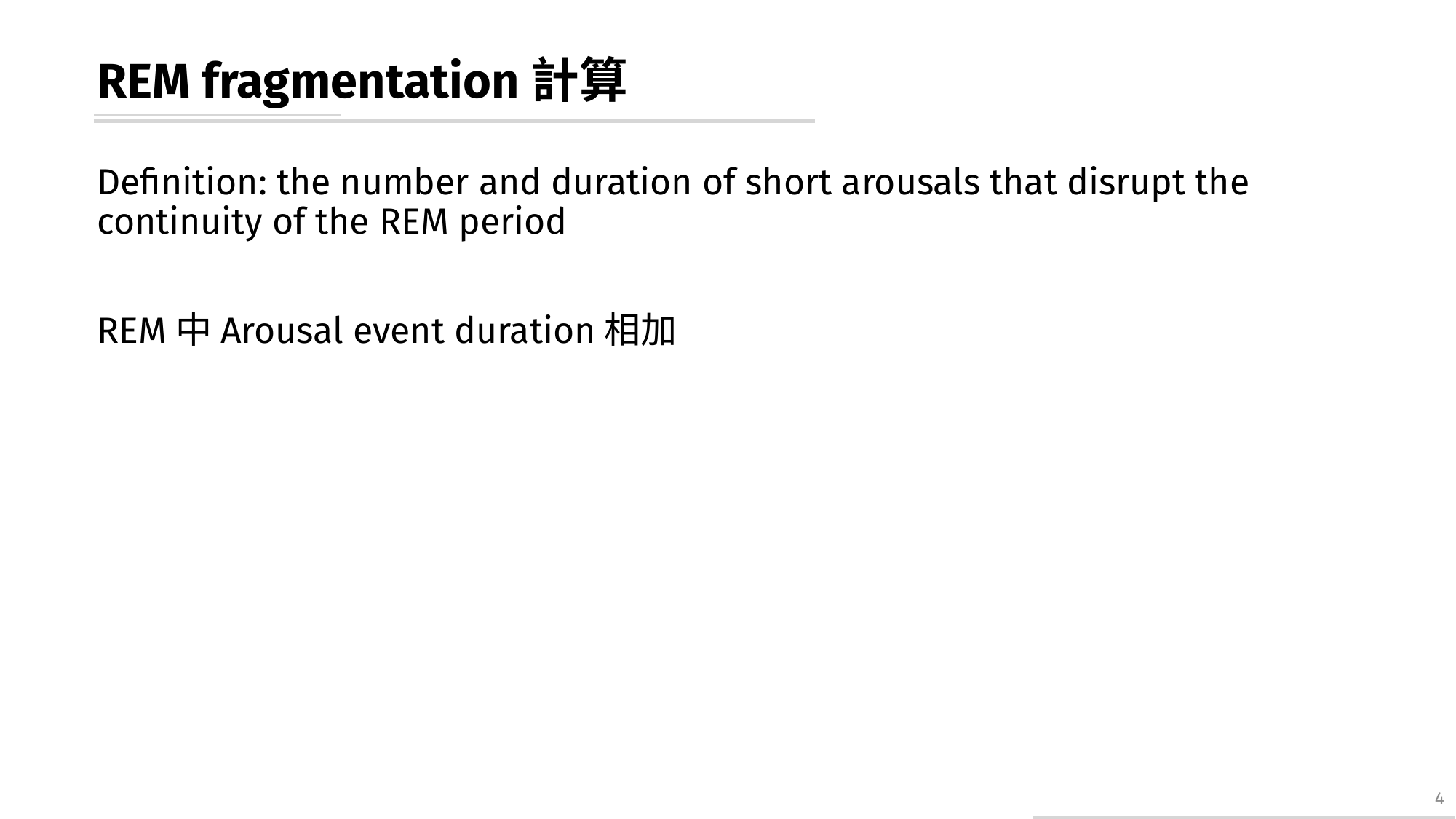

# REM fragmentation計算
Definition: the number and duration of short arousals that disrupt the continuity of the REM period

REM中Arousal event duration相加
4